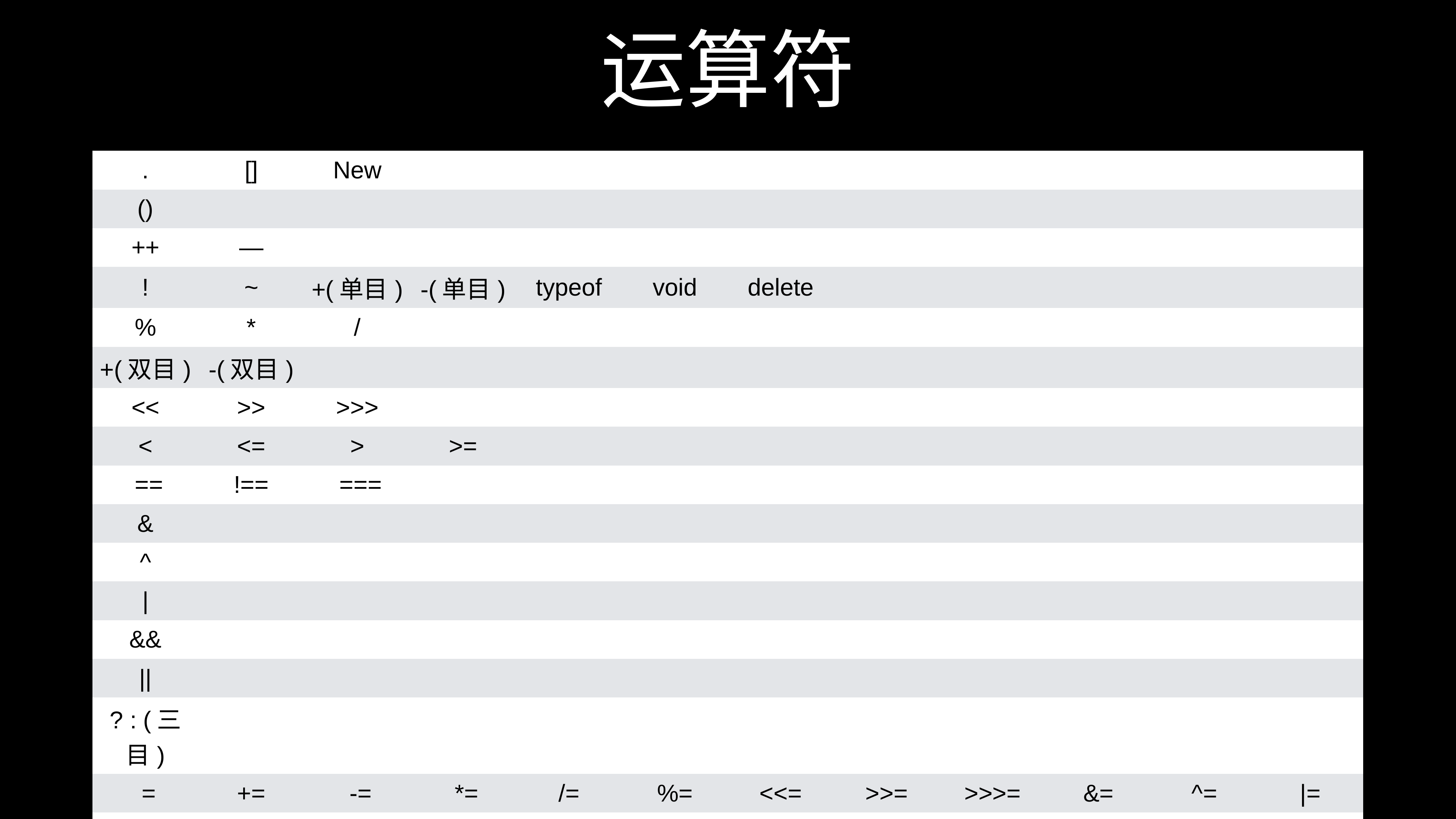

# 运算符
| . | [] | New |  |  |  |  |  |  |  |  |  |
| --- | --- | --- | --- | --- | --- | --- | --- | --- | --- | --- | --- |
| () |  |  |  |  |  |  |  |  |  |  |  |
| ++ | — |  |  |  |  |  |  |  |  |  |  |
| ! | ~ | +(单目) | -(单目) | typeof | void | delete |  |  |  |  |  |
| % | \* | / |  |  |  |  |  |  |  |  |  |
| +(双目) | -(双目) |  |  |  |  |  |  |  |  |  |  |
| << | >> | >>> |  |  |  |  |  |  |  |  |  |
| < | <= | > | >= |  |  |  |  |  |  |  |  |
| == | !== | === |  |  |  |  |  |  |  |  |  |
| & |  |  |  |  |  |  |  |  |  |  |  |
| ^ |  |  |  |  |  |  |  |  |  |  |  |
| | |  |  |  |  |  |  |  |  |  |  |  |
| && |  |  |  |  |  |  |  |  |  |  |  |
| || |  |  |  |  |  |  |  |  |  |  |  |
| ? : (三目) |  |  |  |  |  |  |  |  |  |  |  |
| = | += | -= | \*= | /= | %= | <<= | >>= | >>>= | &= | ^= | |= |
| , |  |  |  |  |  |  |  |  |  |  |  |